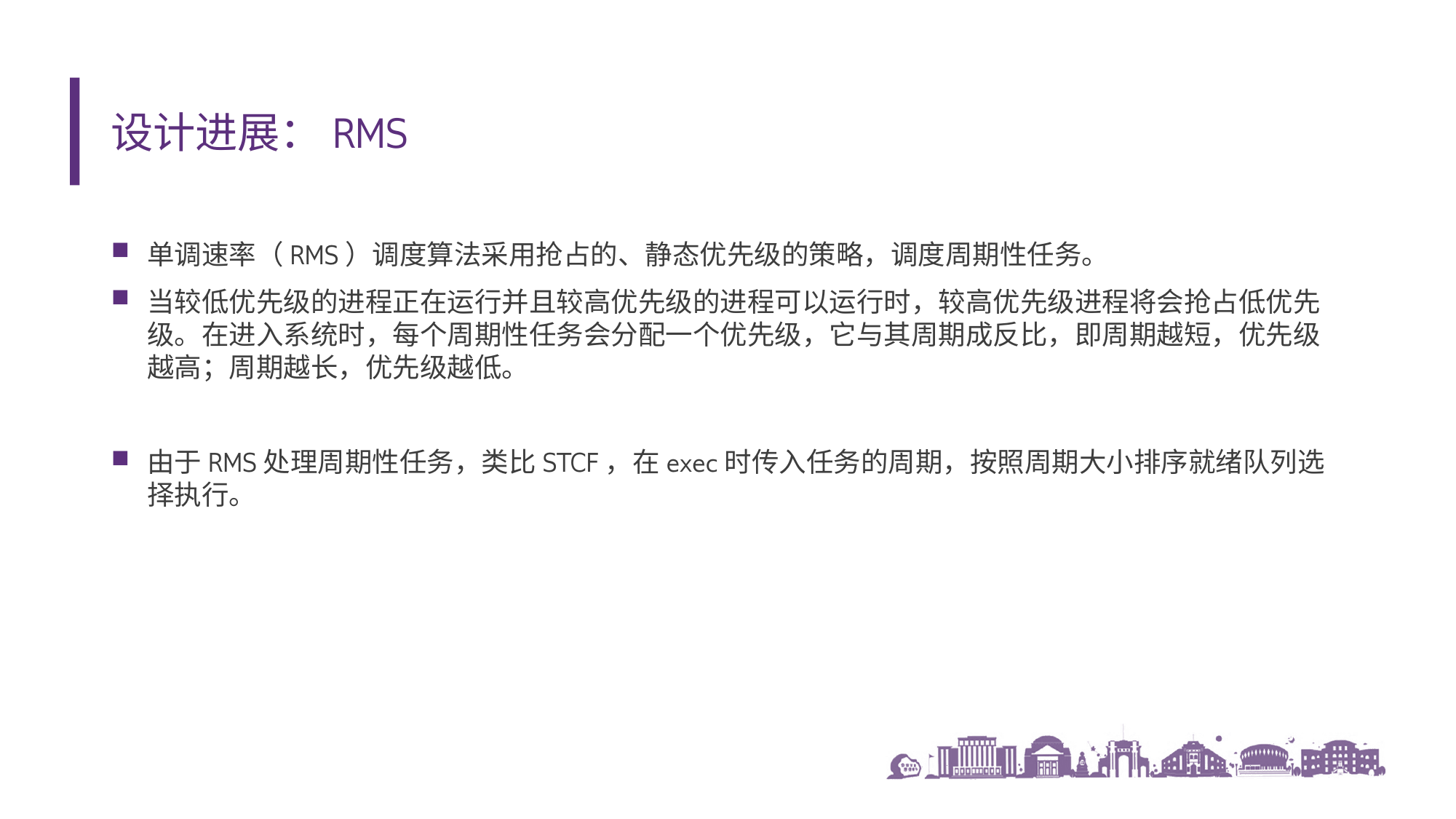

# 设计进展：RMS
单调速率（RMS）调度算法采用抢占的、静态优先级的策略，调度周期性任务。
当较低优先级的进程正在运行并且较高优先级的进程可以运行时，较高优先级进程将会抢占低优先级。在进入系统时，每个周期性任务会分配一个优先级，它与其周期成反比，即周期越短，优先级越高；周期越长，优先级越低。

由于RMS处理周期性任务，类比STCF，在exec时传入任务的周期，按照周期大小排序就绪队列选择执行。